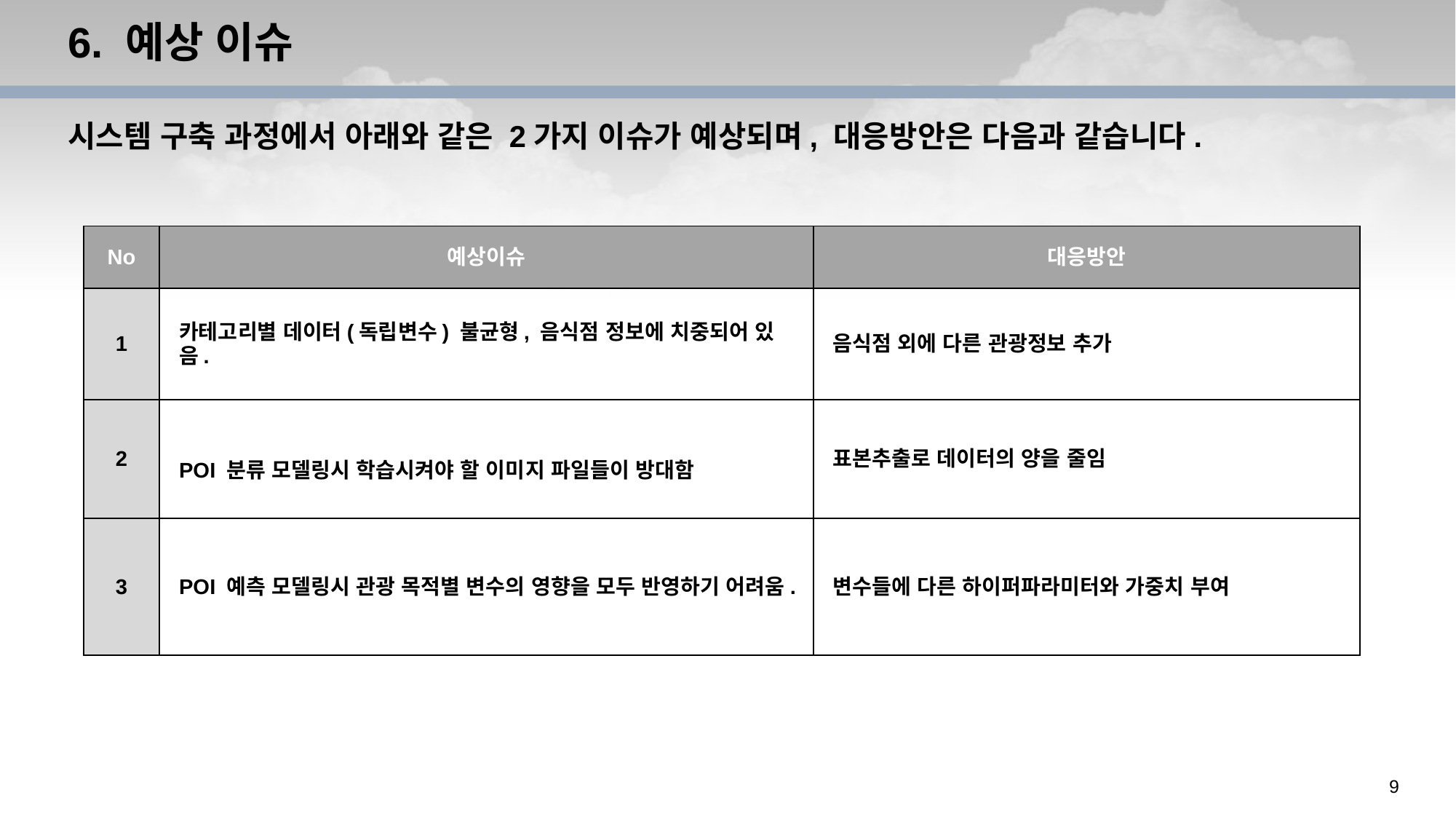

# 6. 예상 이슈
시스템 구축 과정에서 아래와 같은 2가지 이슈가 예상되며, 대응방안은 다음과 같습니다.
| No | 예상이슈 | 대응방안 |
| --- | --- | --- |
| 1 | 카테고리별 데이터(독립변수) 불균형, 음식점 정보에 치중되어 있음. | 음식점 외에 다른 관광정보 추가 |
| 2 | POI 분류 모델링시 학습시켜야 할 이미지 파일들이 방대함 | 표본추출로 데이터의 양을 줄임 |
| 3 | POI 예측 모델링시 관광 목적별 변수의 영향을 모두 반영하기 어려움. | 변수들에 다른 하이퍼파라미터와 가중치 부여 |